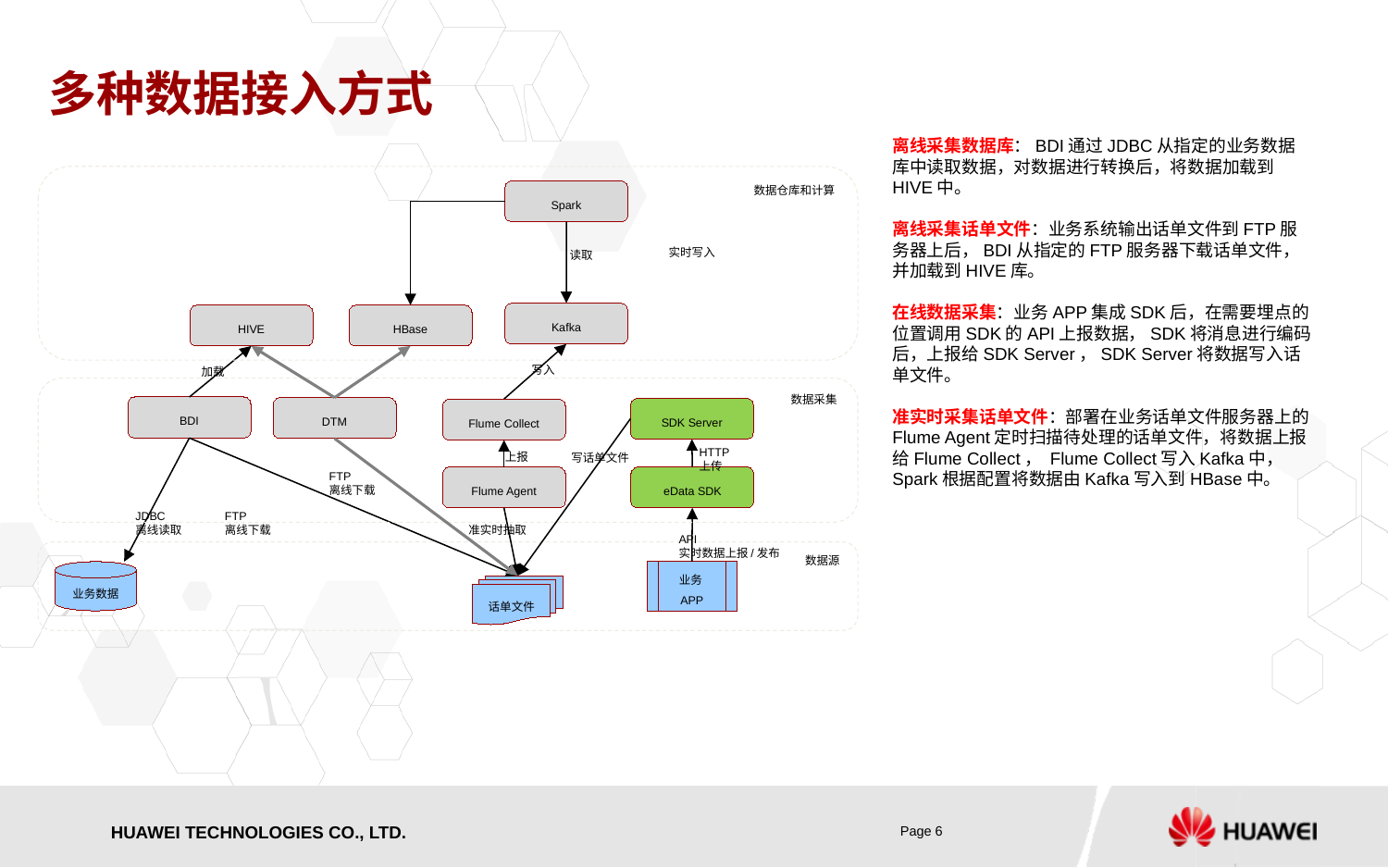

# 多种数据接入方式
离线采集数据库：BDI通过JDBC从指定的业务数据库中读取数据，对数据进行转换后，将数据加载到HIVE中。

离线采集话单文件：业务系统输出话单文件到FTP服务器上后，BDI从指定的FTP服务器下载话单文件，并加载到HIVE库。

在线数据采集：业务APP集成SDK后，在需要埋点的位置调用SDK的API上报数据，SDK将消息进行编码后，上报给SDK Server，SDK Server将数据写入话单文件。

准实时采集话单文件：部署在业务话单文件服务器上的Flume Agent定时扫描待处理的话单文件，将数据上报给Flume Collect， Flume Collect写入Kafka中， Spark根据配置将数据由Kafka写入到HBase中。

数据仓库和计算
Spark
实时写入
读取
Kafka
HIVE
HBase
写入
加载
数据采集
BDI
DTM
SDK Server
Flume Collect
HTTP
上传
上报
写话单文件
FTP
离线下载
Flume Agent
eData SDK
JDBC
离线读取
FTP
离线下载
准实时抽取
API
实时数据上报/发布
数据源
业务数据
业务APP
话单文件